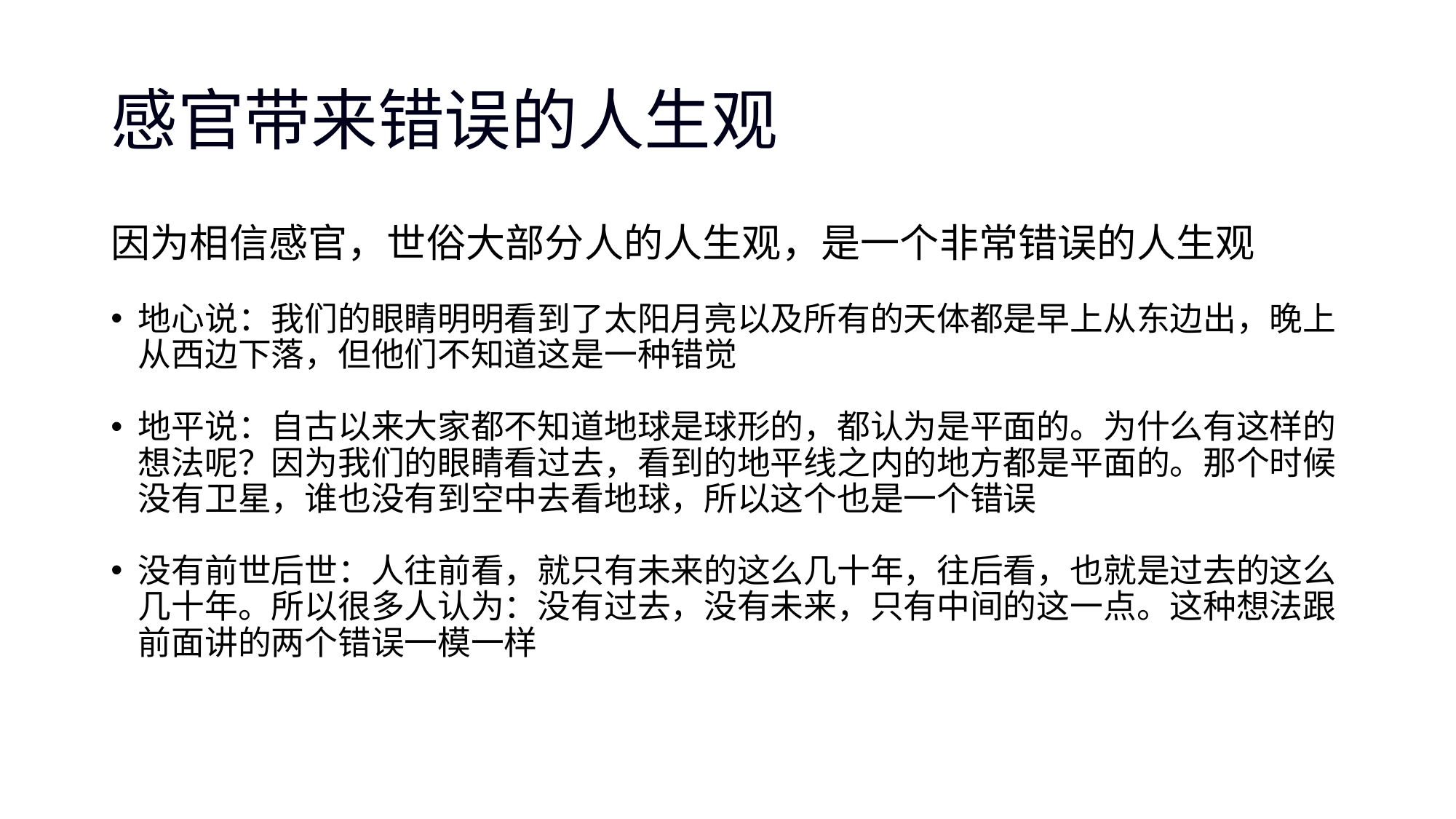

# 感官带来错误的人生观
因为相信感官，世俗大部分人的人生观，是一个非常错误的人生观

地心说：我们的眼睛明明看到了太阳月亮以及所有的天体都是早上从东边出，晚上从西边下落，但他们不知道这是一种错觉

地平说：自古以来大家都不知道地球是球形的，都认为是平面的。为什么有这样的想法呢？因为我们的眼睛看过去，看到的地平线之内的地方都是平面的。那个时候没有卫星，谁也没有到空中去看地球，所以这个也是一个错误

没有前世后世：人往前看，就只有未来的这么几十年，往后看，也就是过去的这么几十年。所以很多人认为：没有过去，没有未来，只有中间的这一点。这种想法跟前面讲的两个错误一模一样